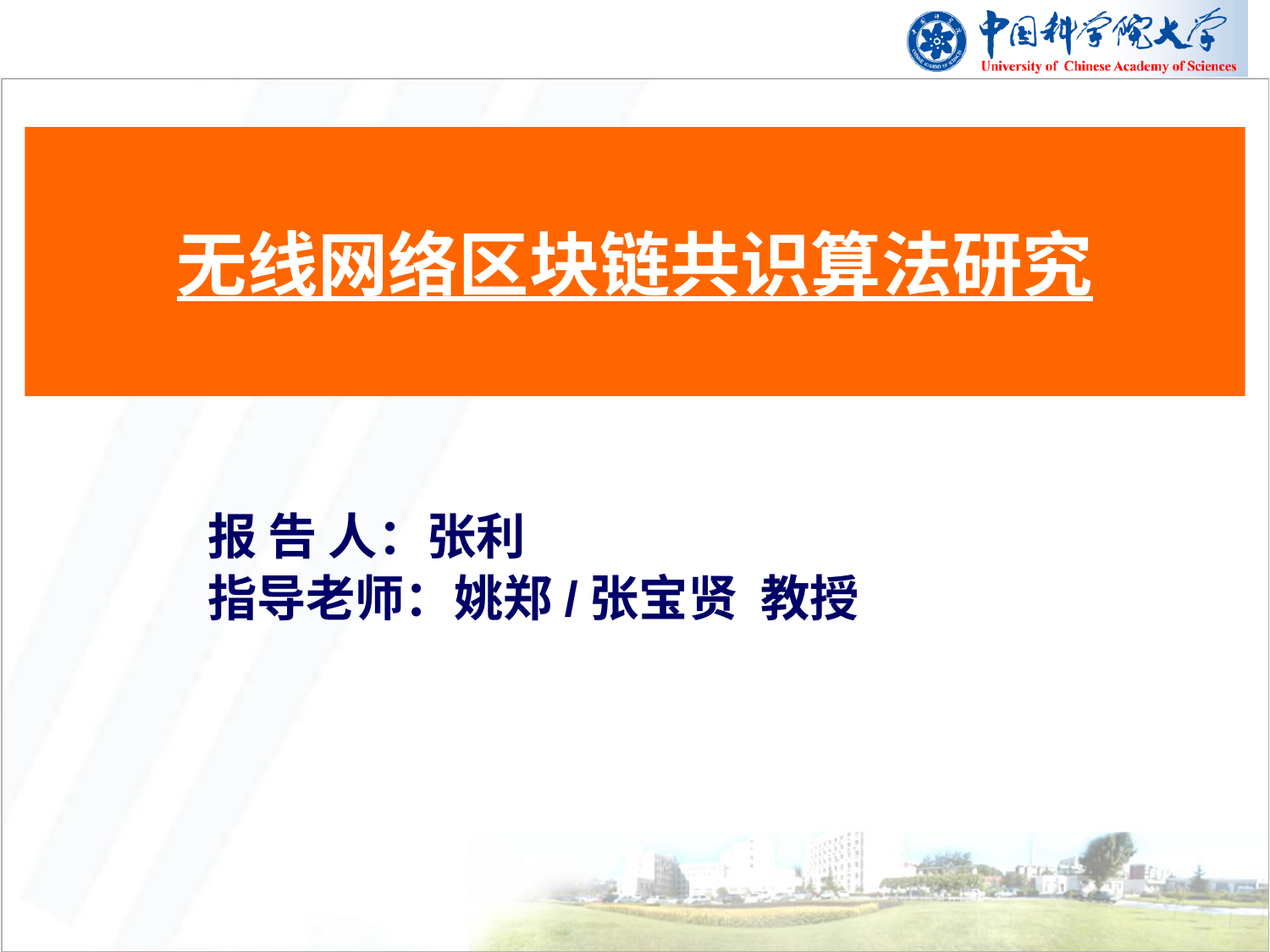

# 无线网络区块链共识算法研究
报 告 人：张利
指导老师：姚郑/张宝贤  教授